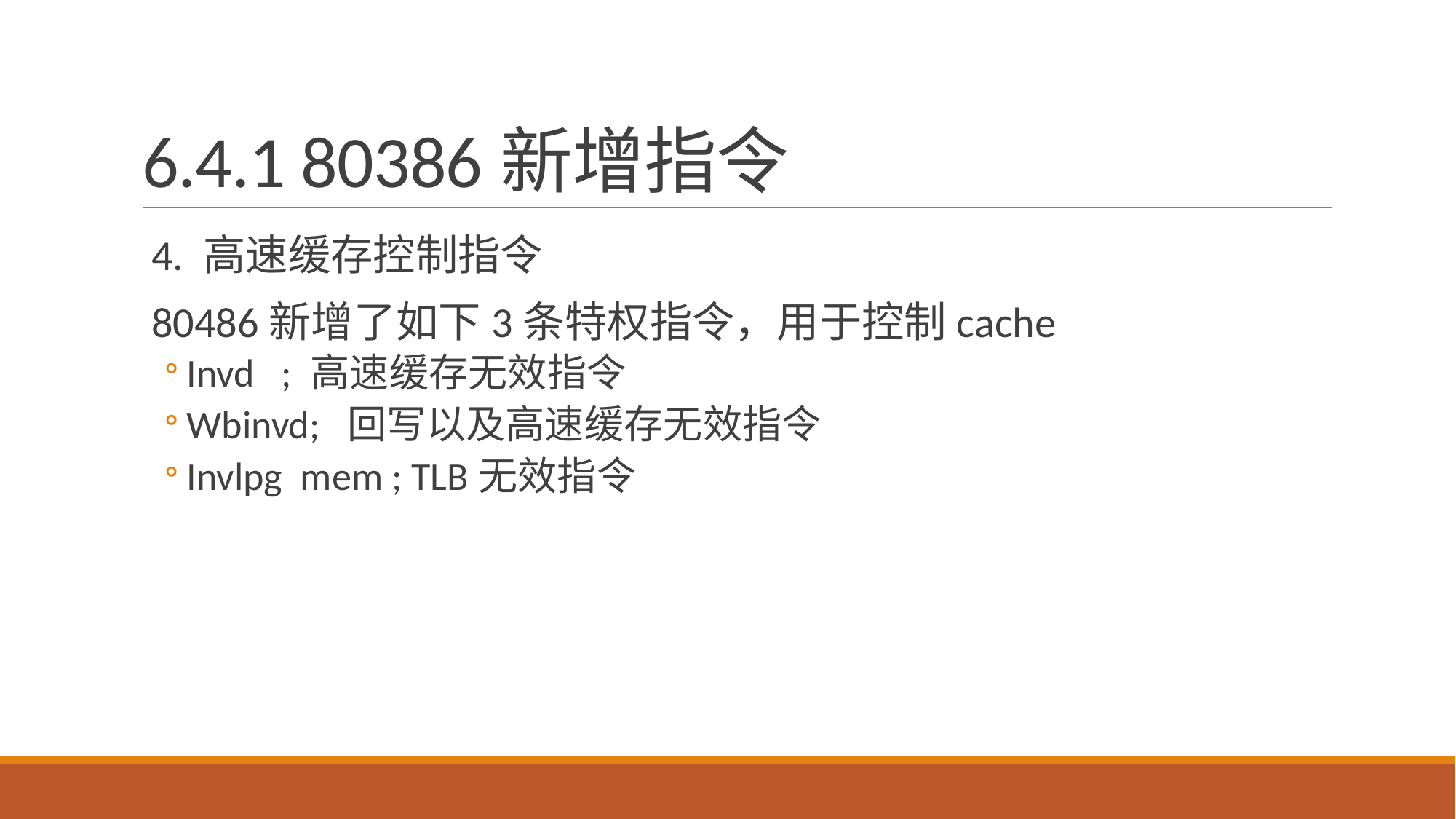

# 6.4.1 80386新增指令
4. 高速缓存控制指令
80486新增了如下3条特权指令，用于控制cache
Invd   ; 高速缓存无效指令
Wbinvd;  回写以及高速缓存无效指令
Invlpg  mem ; TLB无效指令